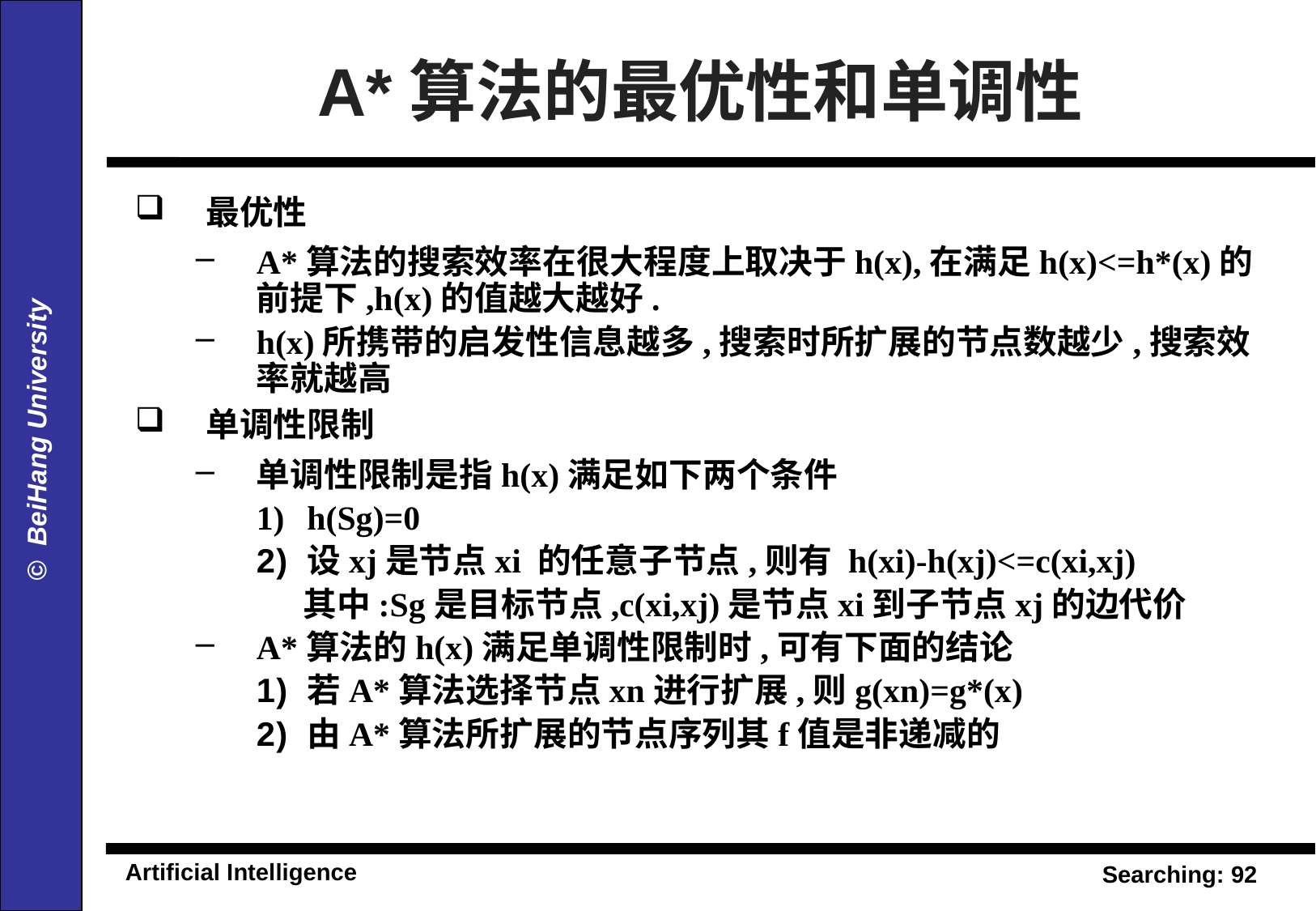

# A*算法的最优性和单调性
最优性
A*算法的搜索效率在很大程度上取决于h(x),在满足h(x)<=h*(x)的前提下,h(x)的值越大越好.
h(x)所携带的启发性信息越多,搜索时所扩展的节点数越少,搜索效率就越高
单调性限制
单调性限制是指h(x)满足如下两个条件
h(Sg)=0
设xj是节点xi 的任意子节点,则有 h(xi)-h(xj)<=c(xi,xj)
     其中:Sg是目标节点,c(xi,xj)是节点xi到子节点xj的边代价
A*算法的h(x)满足单调性限制时,可有下面的结论
若A*算法选择节点xn进行扩展,则g(xn)=g*(x)
由A*算法所扩展的节点序列其f值是非递减的